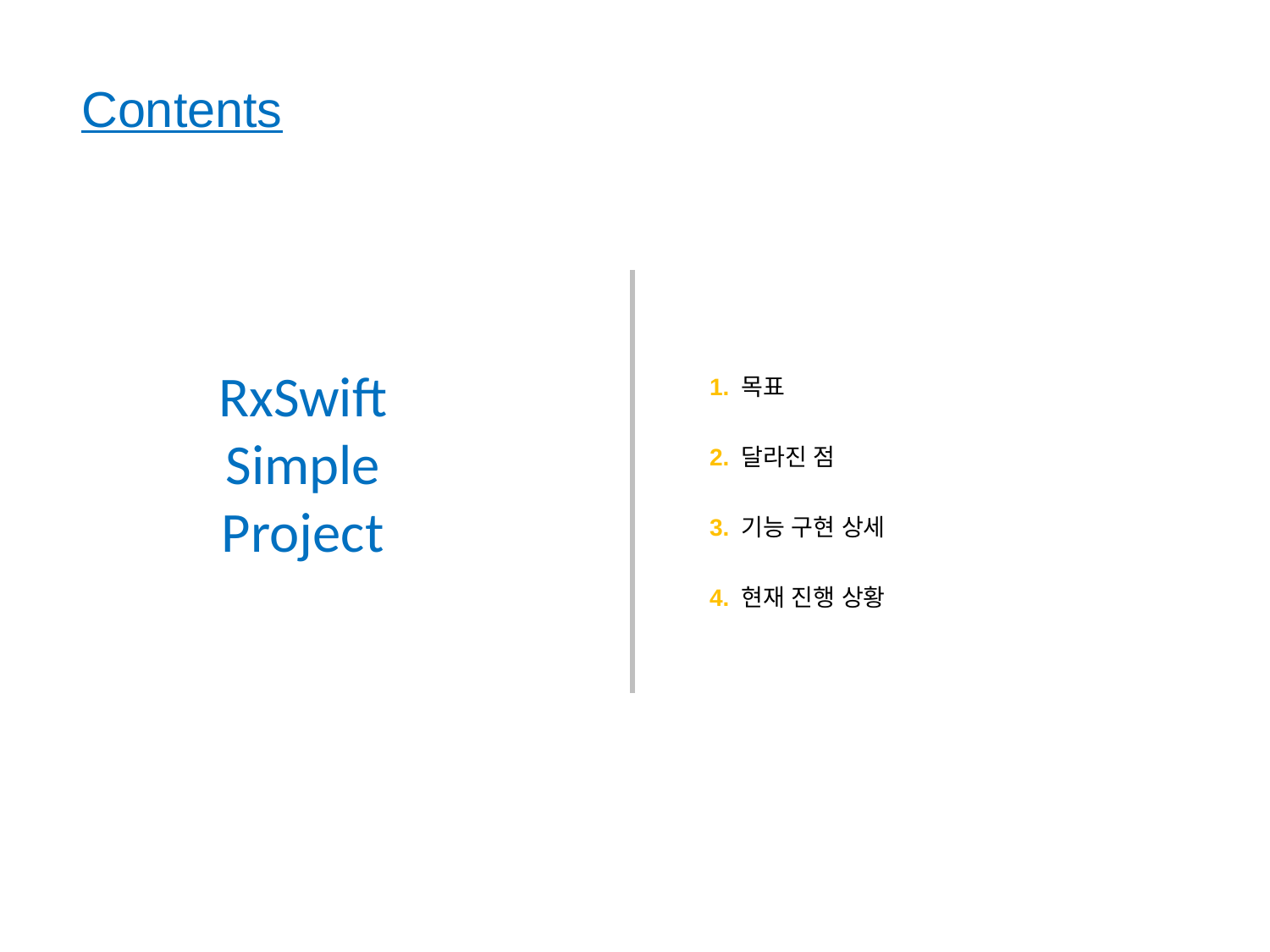

Contents
RxSwift Simple Project
1. 목표
2. 달라진 점
3. 기능 구현 상세
4. 현재 진행 상황